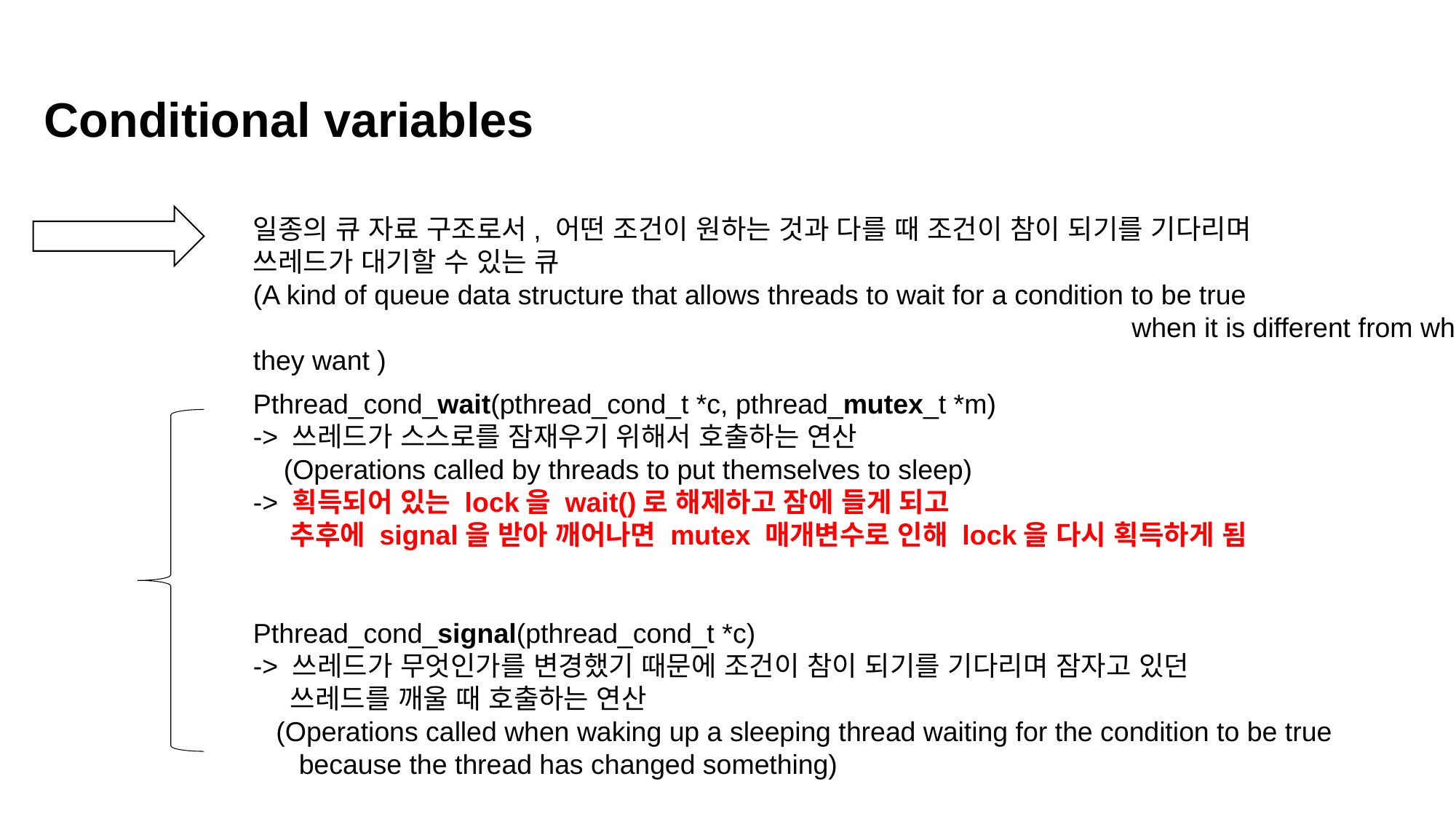

Conditional variables

일종의 큐 자료 구조로서, 어떤 조건이 원하는 것과 다를 때 조건이 참이 되기를 기다리며
쓰레드가 대기할 수 있는 큐
(A kind of queue data structure that allows threads to wait for a condition to be true
                                                                                                                   when it is different from what they want )

Pthread_cond_wait(pthread_cond_t *c, pthread_mutex_t *m)
-> 쓰레드가 스스로를 잠재우기 위해서 호출하는 연산
    (Operations called by threads to put themselves to sleep)
-> 획득되어 있는 lock을 wait()로 해제하고 잠에 들게 되고
    추후에 signal을 받아 깨어나면 mutex 매개변수로 인해 lock을 다시 획득하게 됨

Pthread_cond_signal(pthread_cond_t *c)
-> 쓰레드가 무엇인가를 변경했기 때문에 조건이 참이 되기를 기다리며 잠자고 있던
    쓰레드를 깨울 때 호출하는 연산
   (Operations called when waking up a sleeping thread waiting for the condition to be true
      because the thread has changed something)